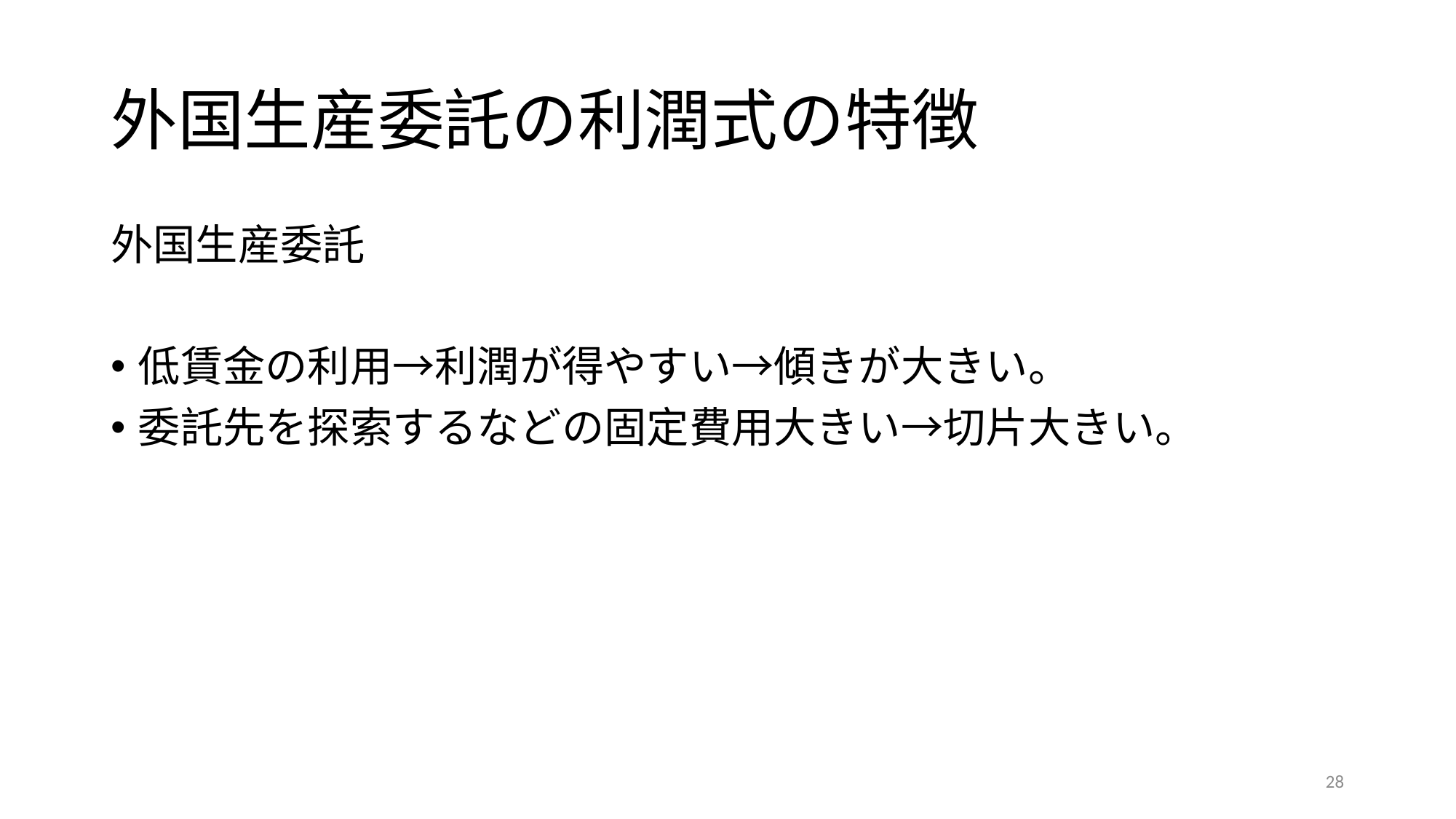

# 外国生産委託の利潤式の特徴
外国生産委託

低賃金の利用→利潤が得やすい→傾きが大きい。
委託先を探索するなどの固定費用大きい→切片大きい。
28